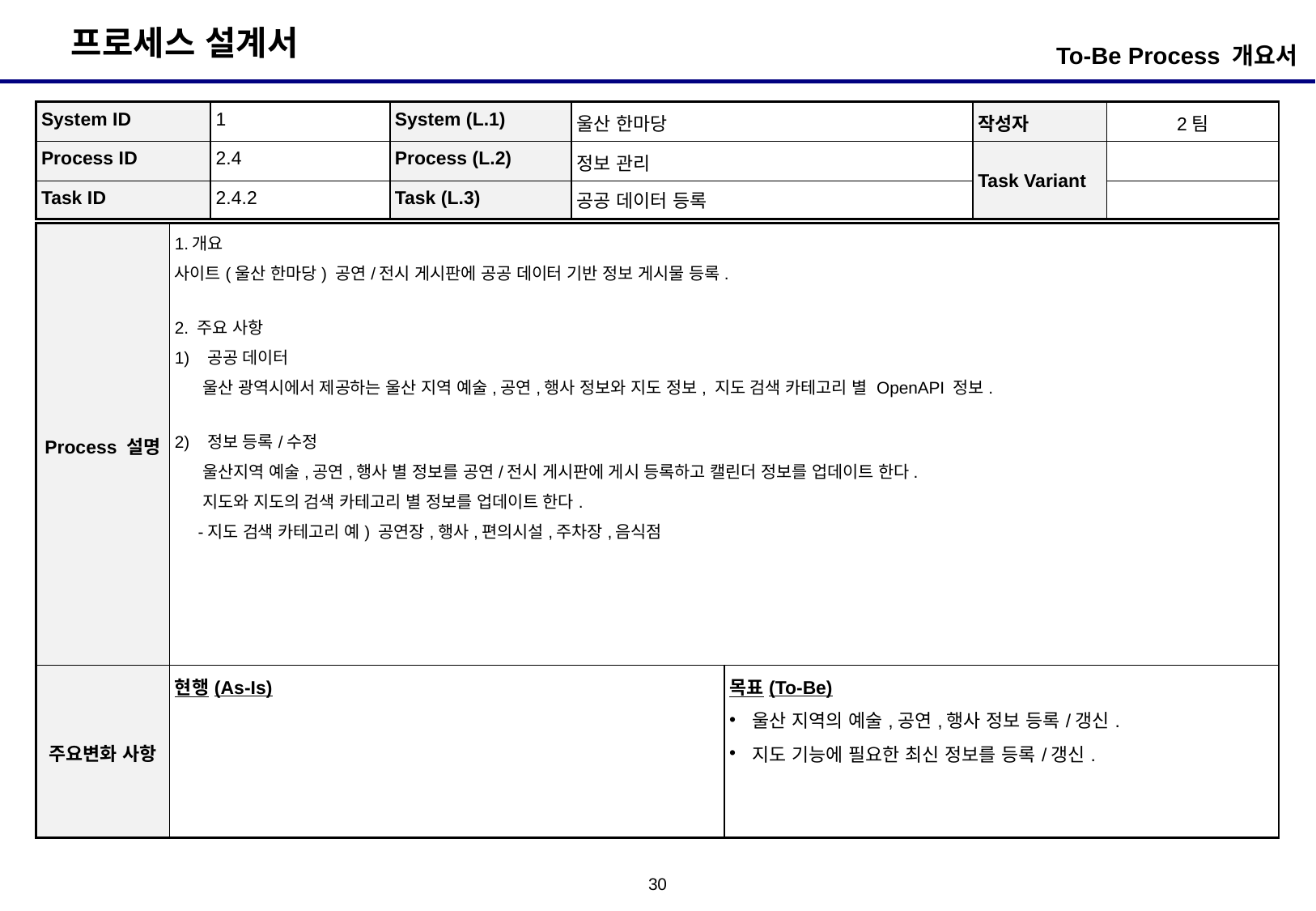

To-Be Process 개요서
| System ID | 1 | System (L.1) | 울산 한마당 | 작성자 | 2팀 |
| --- | --- | --- | --- | --- | --- |
| Process ID | 2.4 | Process (L.2) | 정보 관리 | Task Variant |  |
| Task ID | 2.4.2 | Task (L.3) | 공공 데이터 등록 |  |  |
| Process 설명 | 1.개요 사이트(울산 한마당) 공연/전시 게시판에 공공 데이터 기반 정보 게시물 등록. 2. 주요 사항 1) 공공 데이터 울산 광역시에서 제공하는 울산 지역 예술,공연,행사 정보와 지도 정보, 지도 검색 카테고리 별 OpenAPI 정보. 2) 정보 등록/수정 울산지역 예술,공연,행사 별 정보를 공연/전시 게시판에 게시 등록하고 캘린더 정보를 업데이트 한다. 지도와 지도의 검색 카테고리 별 정보를 업데이트 한다. -지도 검색 카테고리 예) 공연장,행사,편의시설,주차장,음식점 |  |
| --- | --- | --- |
| 주요변화 사항 | 현행(As-Is) | 목표(To-Be) 울산 지역의 예술,공연,행사 정보 등록/갱신. 지도 기능에 필요한 최신 정보를 등록/갱신. |